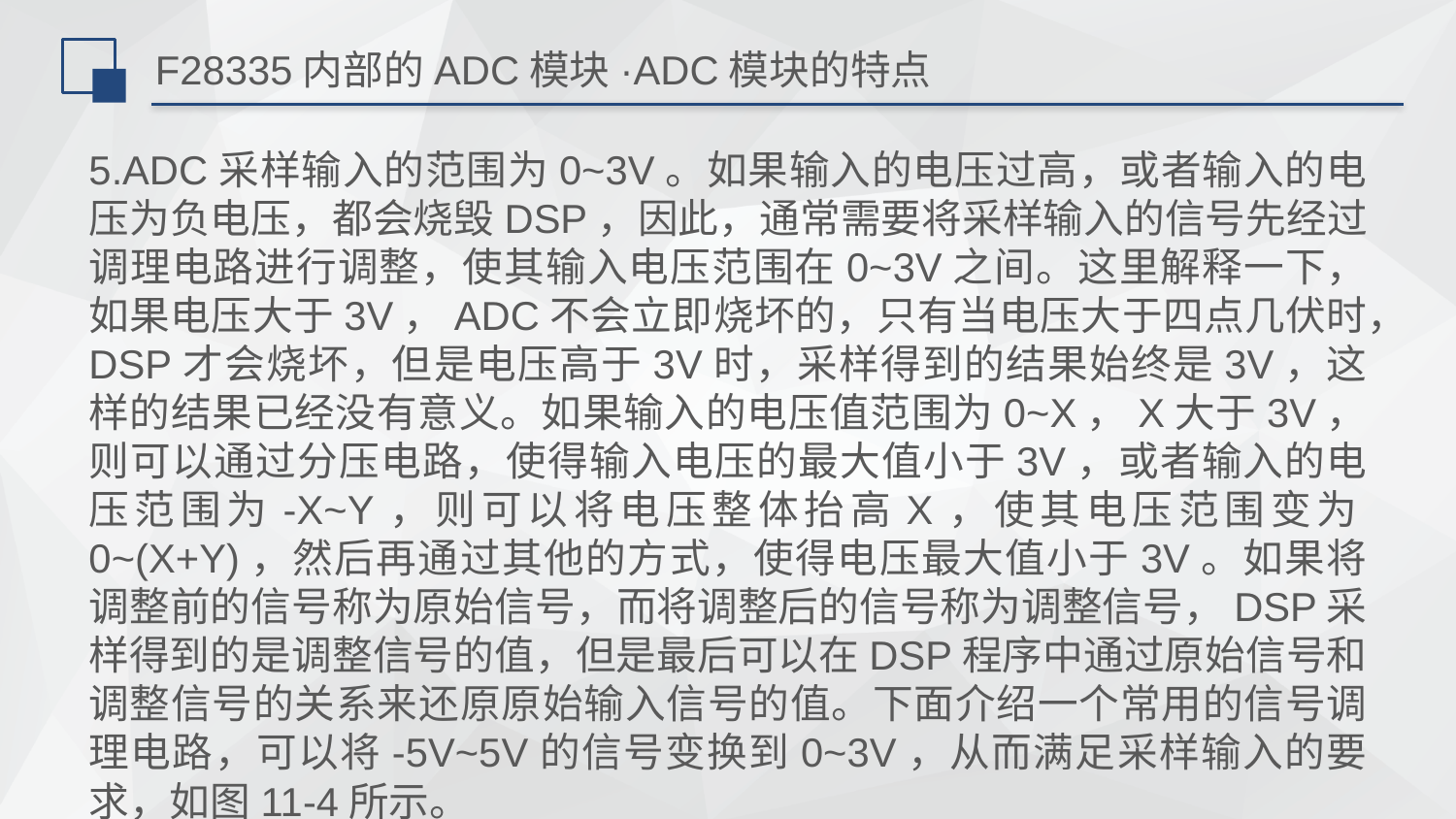

# F28335内部的ADC模块·ADC模块的特点
5.ADC采样输入的范围为0~3V。如果输入的电压过高，或者输入的电压为负电压，都会烧毁DSP，因此，通常需要将采样输入的信号先经过调理电路进行调整，使其输入电压范围在0~3V之间。这里解释一下，如果电压大于3V，ADC不会立即烧坏的，只有当电压大于四点几伏时，DSP才会烧坏，但是电压高于3V时，采样得到的结果始终是3V，这样的结果已经没有意义。如果输入的电压值范围为0~X，X大于3V，则可以通过分压电路，使得输入电压的最大值小于3V，或者输入的电压范围为-X~Y，则可以将电压整体抬高X，使其电压范围变为0~(X+Y)，然后再通过其他的方式，使得电压最大值小于3V。如果将调整前的信号称为原始信号，而将调整后的信号称为调整信号，DSP采样得到的是调整信号的值，但是最后可以在DSP程序中通过原始信号和调整信号的关系来还原原始输入信号的值。下面介绍一个常用的信号调理电路，可以将-5V~5V的信号变换到0~3V，从而满足采样输入的要求，如图11-4所示。